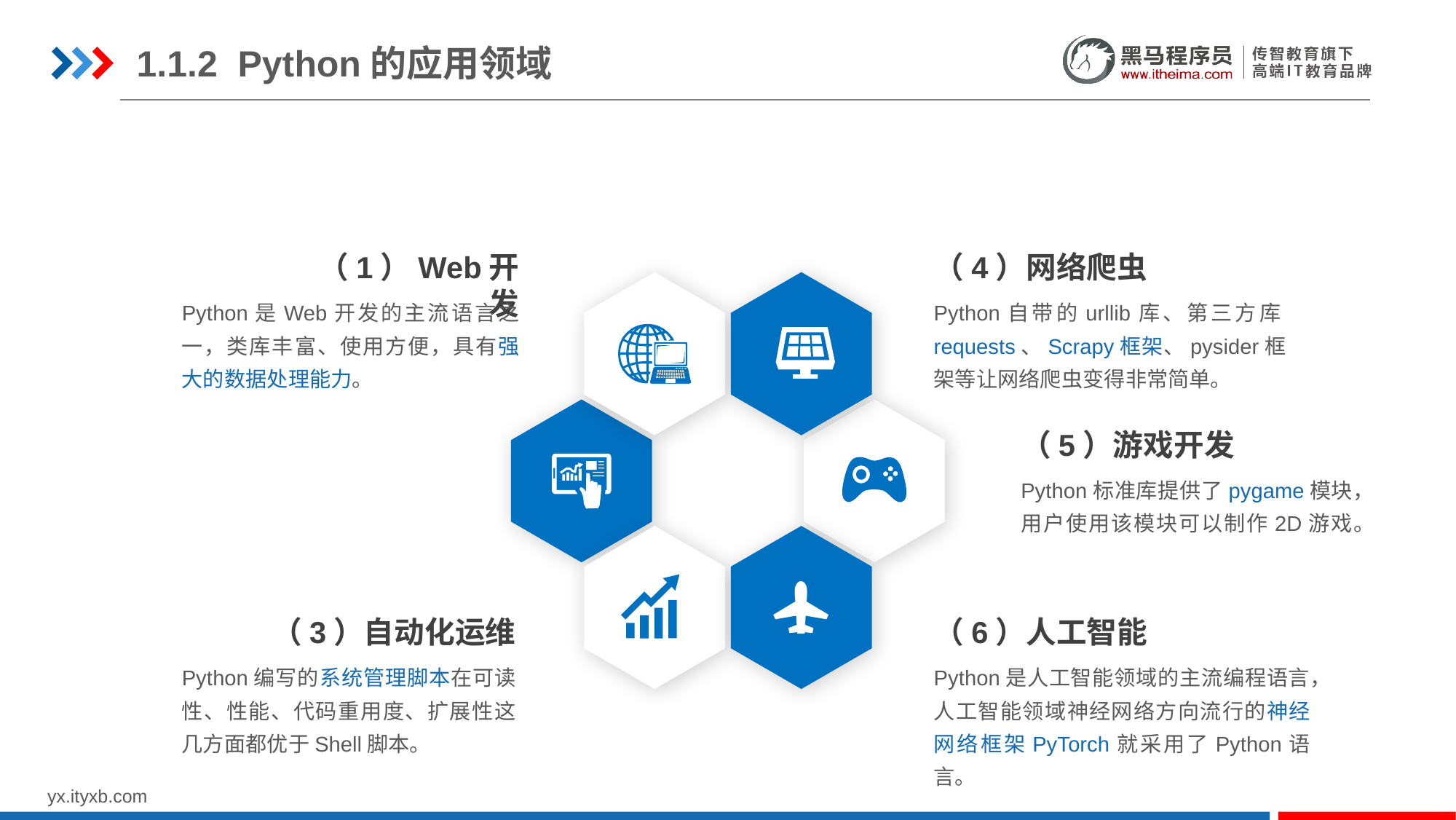

1.1.2  Python的应用领域
（1）Web开发
Python是Web开发的主流语言之一，类库丰富、使用方便，具有强大的数据处理能力。
（4）网络爬虫
Python自带的urllib库、第三方库requests、Scrapy框架、pysider框架等让网络爬虫变得非常简单。

（5）游戏开发
Python标准库提供了pygame模块，用户使用该模块可以制作2D游戏。

（3）自动化运维
Python编写的系统管理脚本在可读性、性能、代码重用度、扩展性这几方面都优于Shell脚本。
（6）人工智能
Python是人工智能领域的主流编程语言，人工智能领域神经网络方向流行的神经网络框架PyTorch就采用了Python语言。